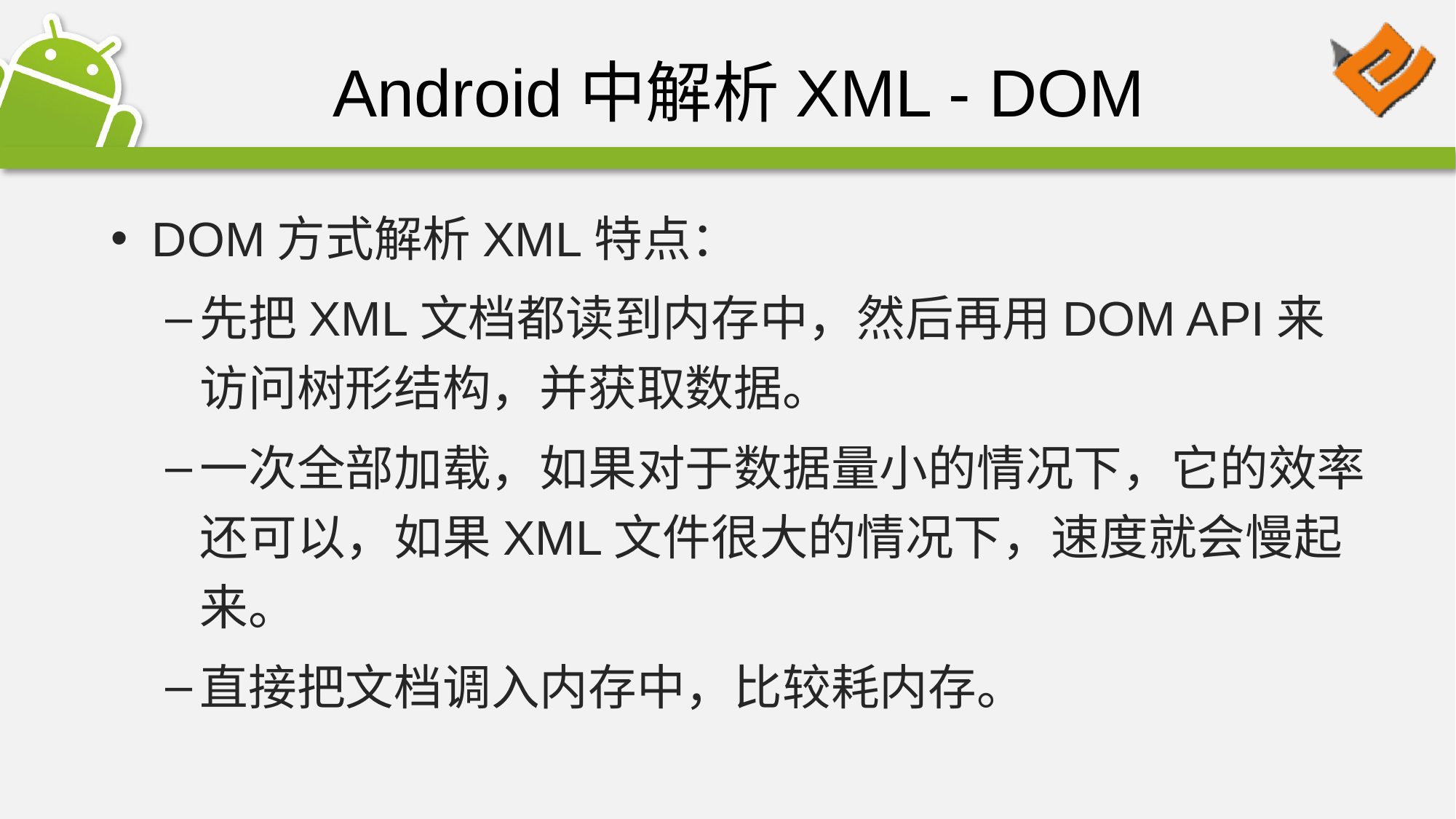

# Android中解析XML - DOM
DOM方式解析XML特点：
先把XML文档都读到内存中，然后再用DOM API来访问树形结构，并获取数据。
一次全部加载，如果对于数据量小的情况下，它的效率还可以，如果XML文件很大的情况下，速度就会慢起来。
直接把文档调入内存中，比较耗内存。